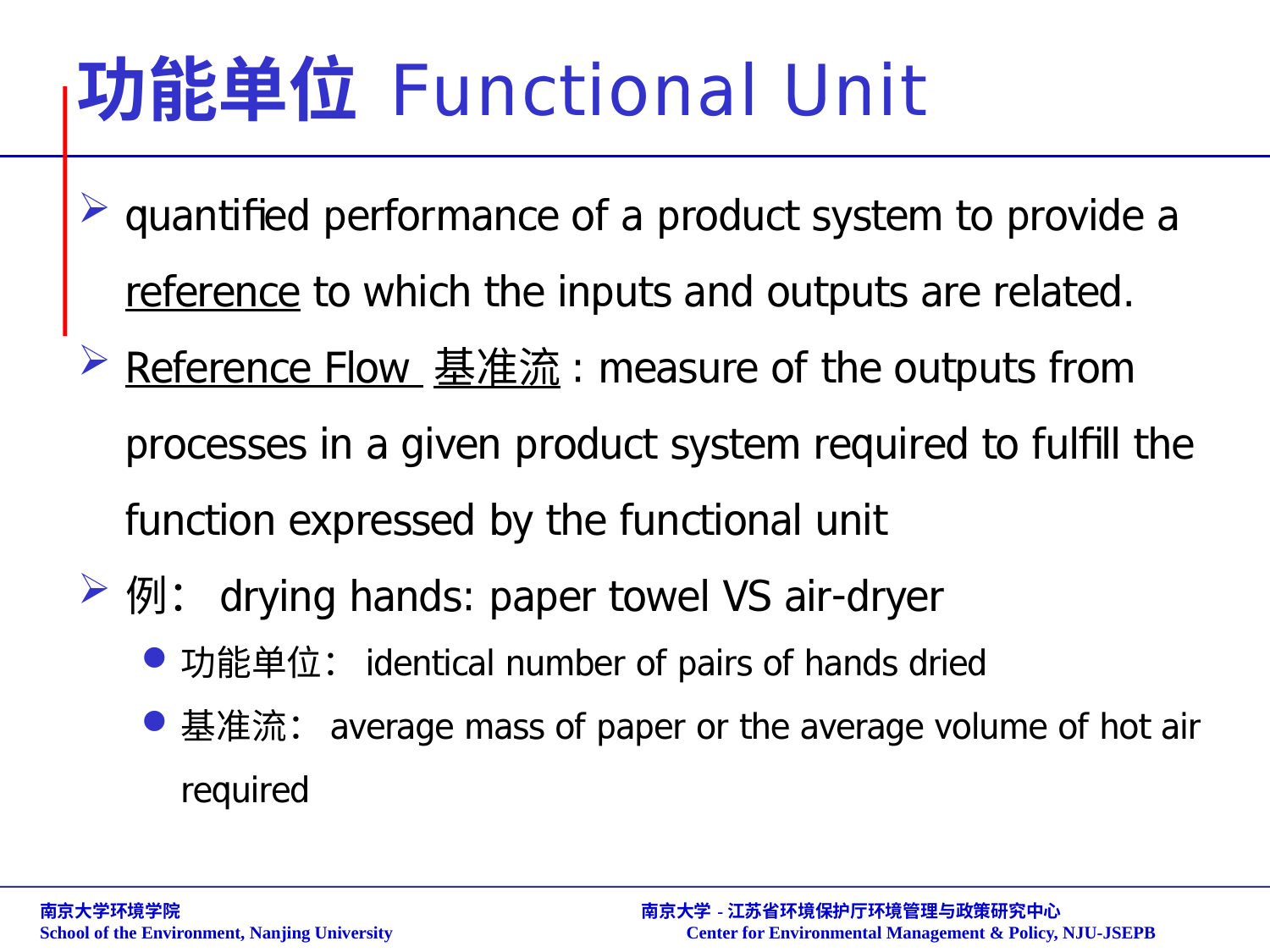

# 功能单位 Functional Unit
quantified performance of a product system to provide a reference to which the inputs and outputs are related.
Reference Flow 基准流: measure of the outputs from processes in a given product system required to fulfill the function expressed by the functional unit
例：drying hands: paper towel VS air-dryer
功能单位：identical number of pairs of hands dried
基准流：average mass of paper or the average volume of hot air required